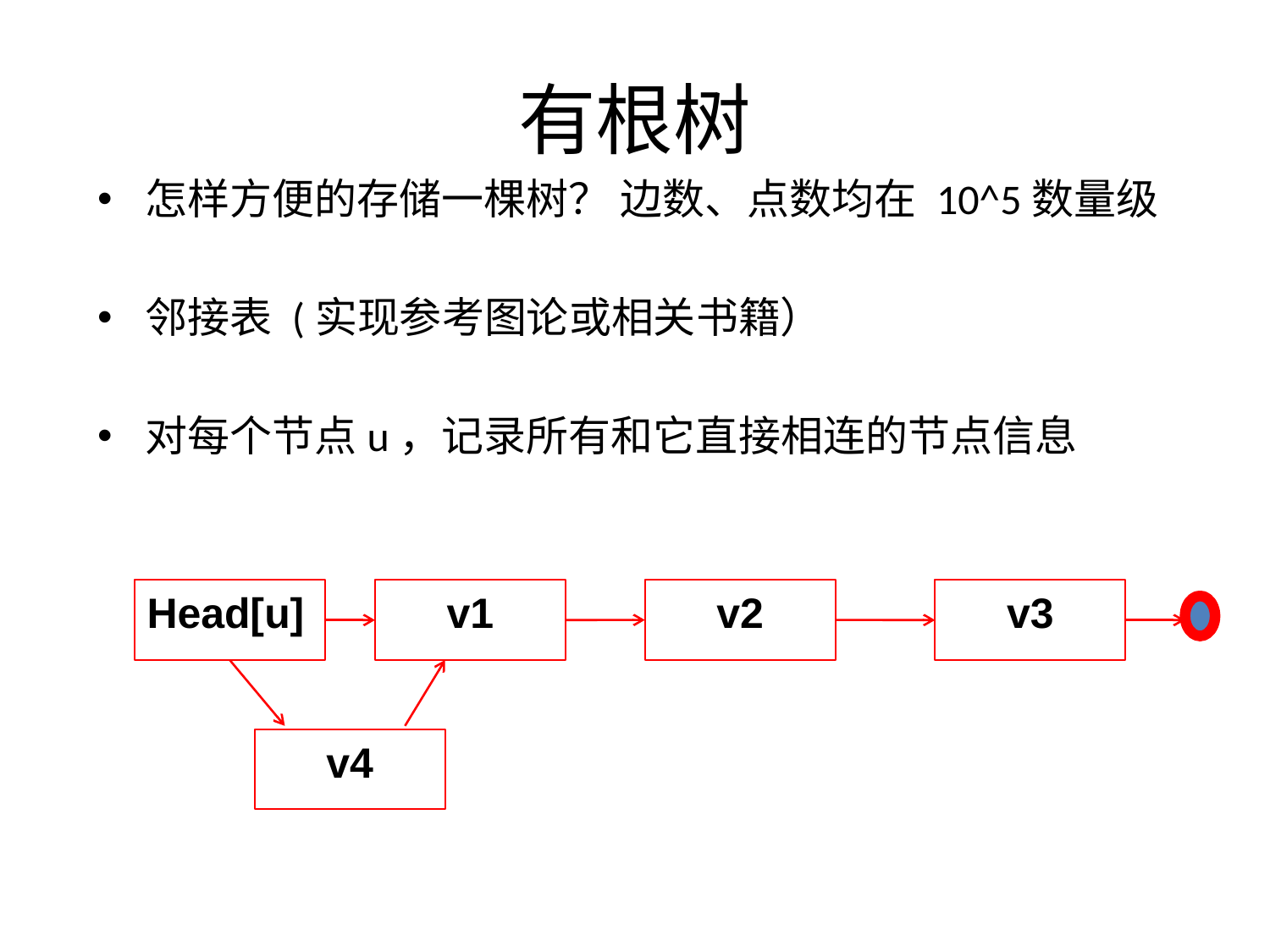

有根树
怎样方便的存储一棵树？ 边数、点数均在 10^5数量级

邻接表 (实现参考图论或相关书籍）

对每个节点u，记录所有和它直接相连的节点信息
Head[u]
v1
v2
v3

v4